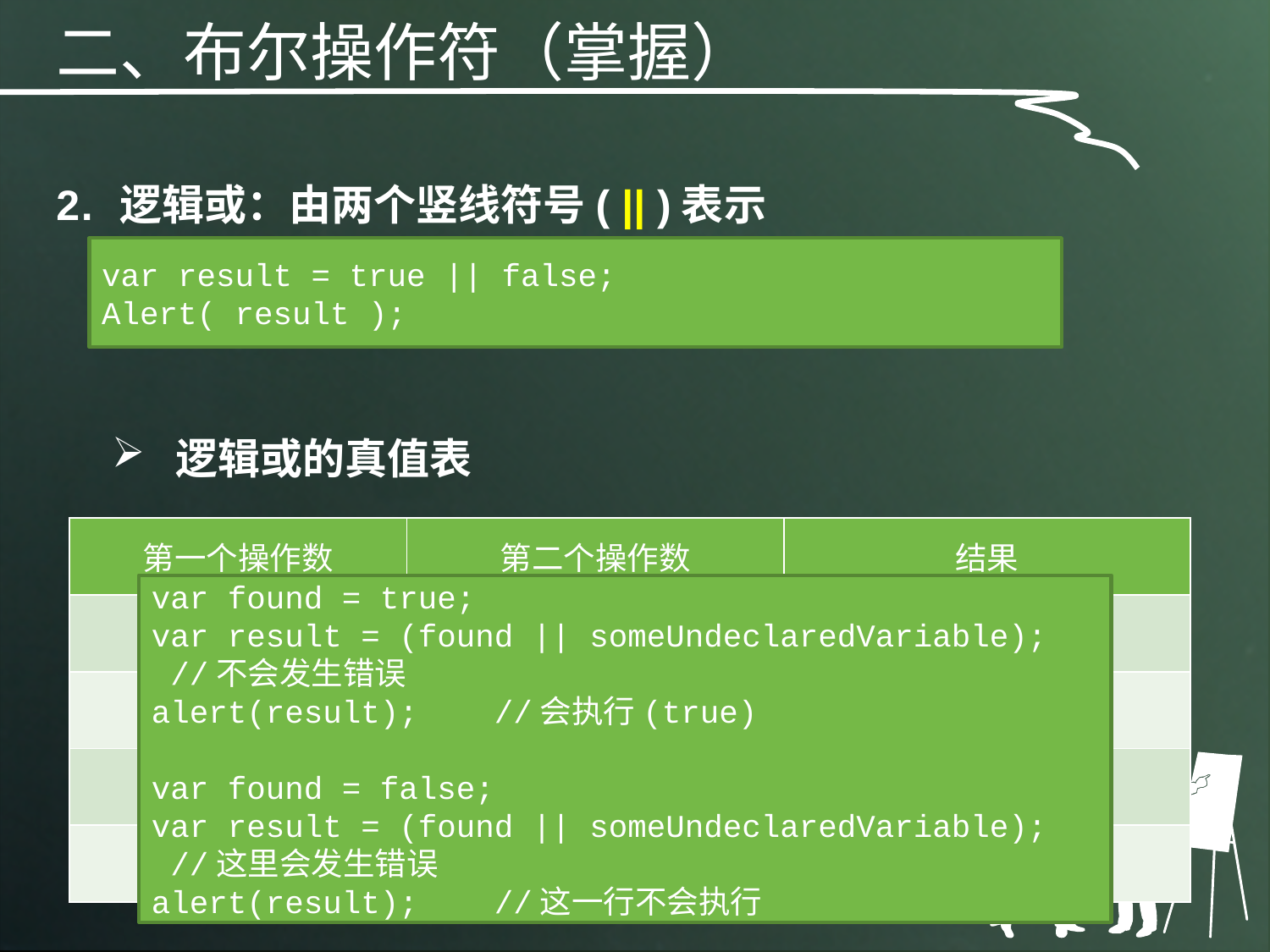

二、布尔操作符（掌握）

逻辑或：由两个竖线符号( || )表示

逻辑或的真值表
var result = true || false;
Alert( result );
| 第一个操作数 | 第二个操作数 | 结果 |
| --- | --- | --- |
| true | true | true |
| true | false | true |
| false | true | true |
| false | false | false |
var found = true;
var result = (found || someUndeclaredVariable);    //不会发生错误
alert(result);    //会执行(true)

var found = false;
var result = (found || someUndeclaredVariable);    //这里会发生错误
alert(result);    //这一行不会执行